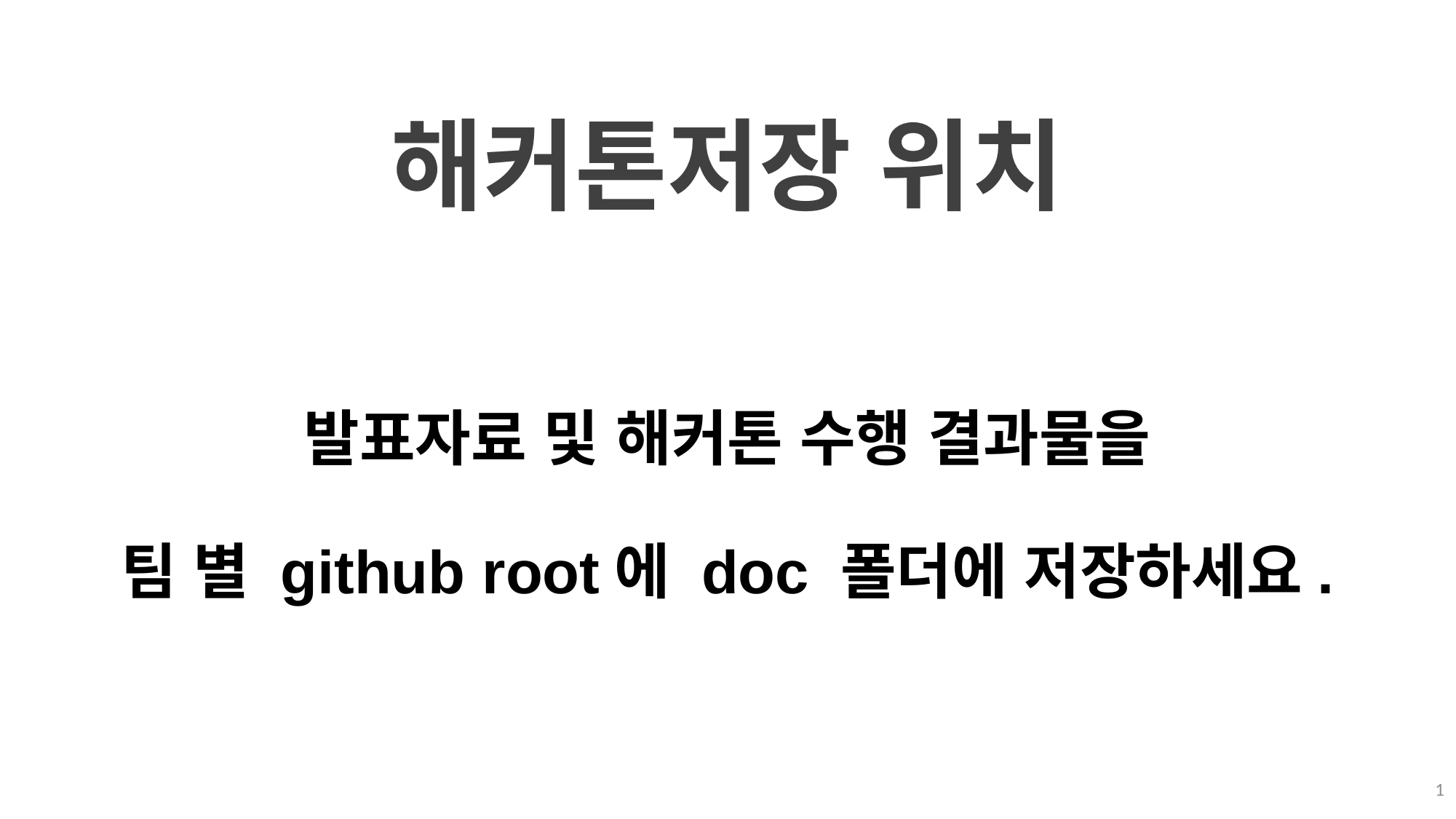

# 해커톤저장 위치
발표자료 및 해커톤 수행 결과물을
팀 별 github root에 doc 폴더에 저장하세요.
1